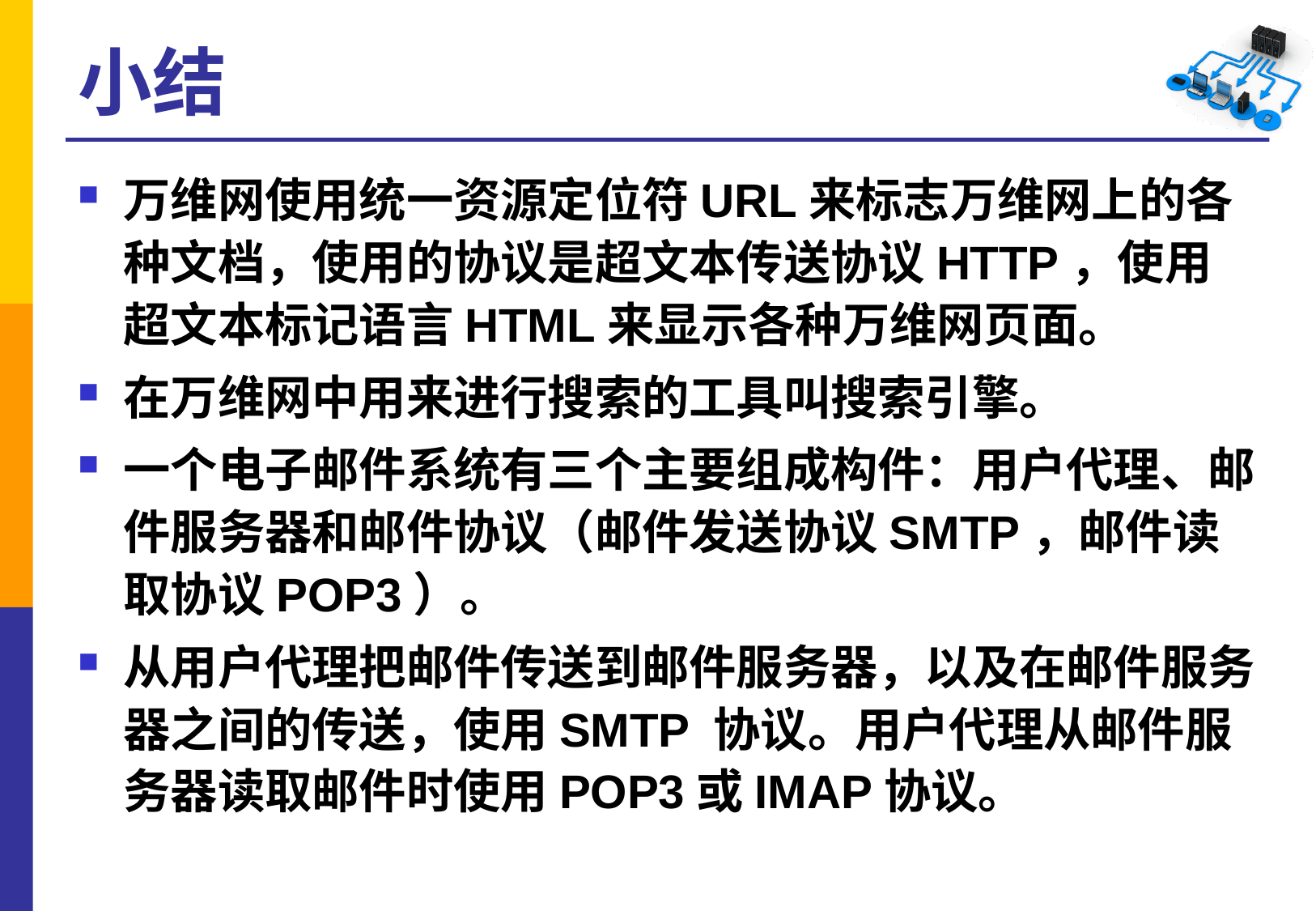

# 小结
万维网使用统一资源定位符URL来标志万维网上的各种文档，使用的协议是超文本传送协议HTTP，使用超文本标记语言HTML来显示各种万维网页面。
在万维网中用来进行搜索的工具叫搜索引擎。
一个电子邮件系统有三个主要组成构件：用户代理、邮件服务器和邮件协议（邮件发送协议SMTP，邮件读取协议POP3）。
从用户代理把邮件传送到邮件服务器，以及在邮件服务器之间的传送，使用SMTP 协议。用户代理从邮件服务器读取邮件时使用POP3或IMAP协议。